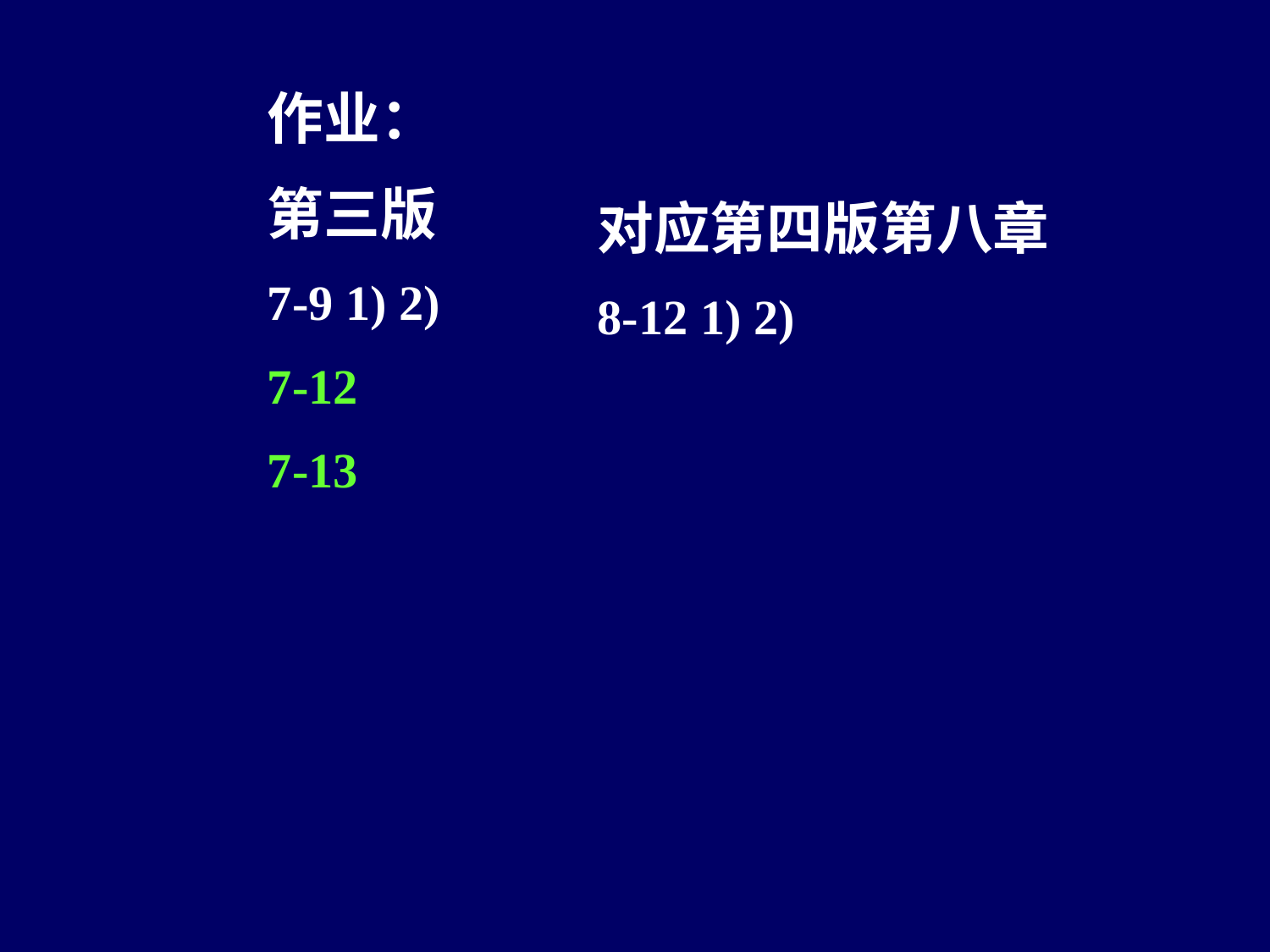

作业：
第三版
7-9 1) 2)
7-12
7-13
对应第四版第八章
8-12 1) 2)